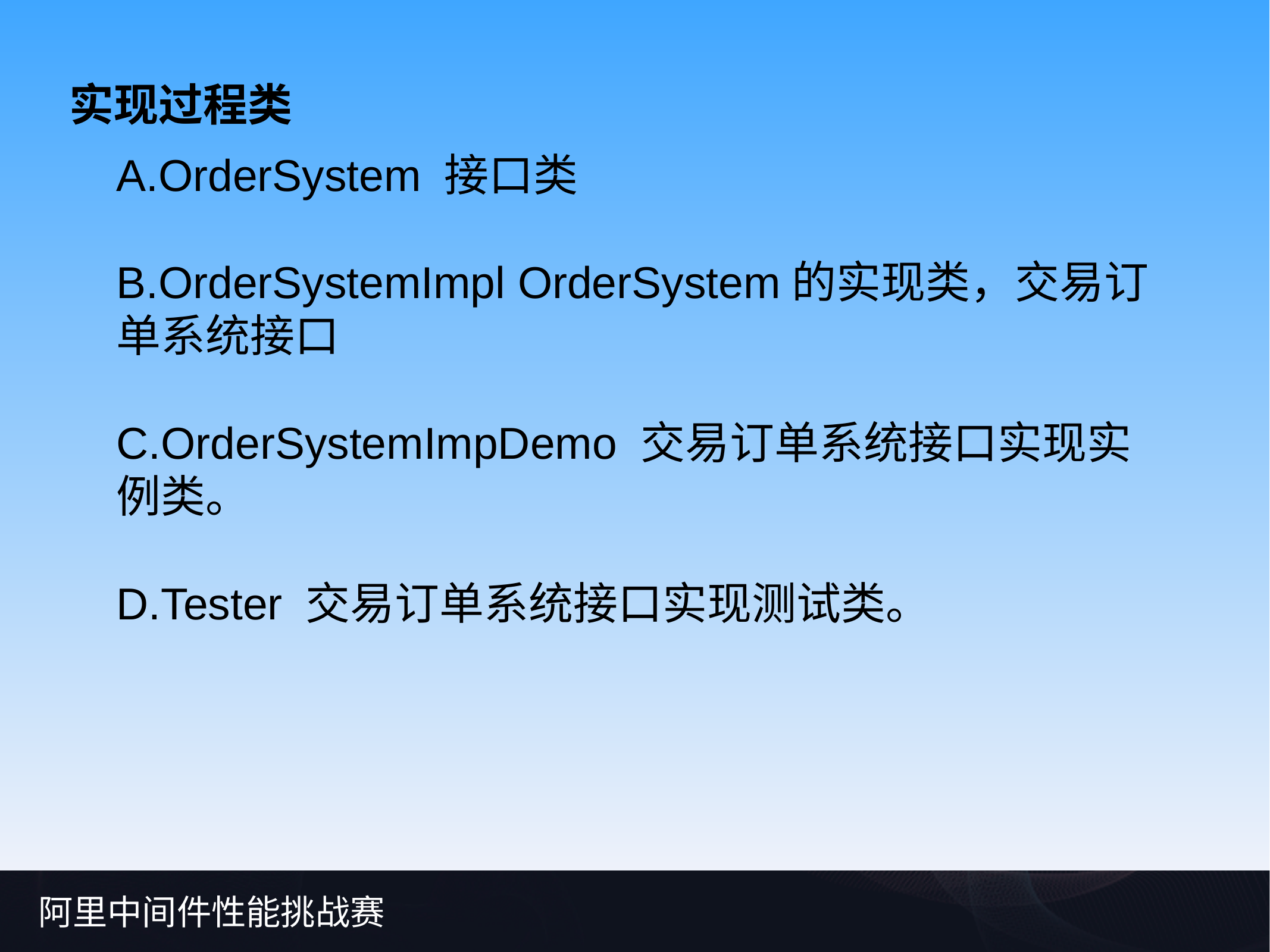

实现过程类
A.OrderSystem 接口类

B.OrderSystemImpl OrderSystem的实现类，交易订单系统接口

C.OrderSystemImpDemo 交易订单系统接口实现实例类。

D.Tester 交易订单系统接口实现测试类。